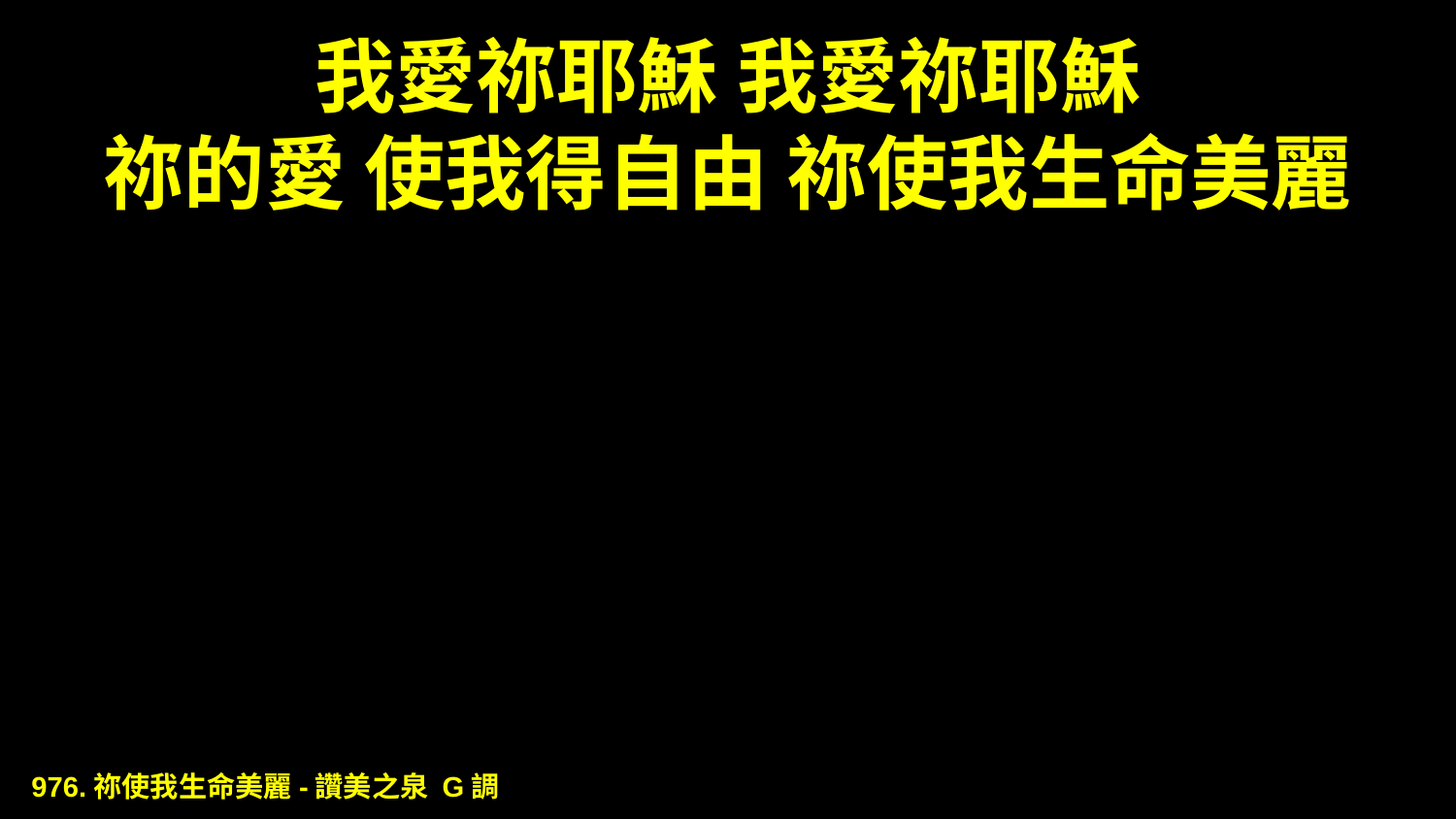

# 我愛祢耶穌 我愛祢耶穌 祢的愛 使我得自由 祢使我生命美麗
976.祢使我生命美麗-讚美之泉 G調